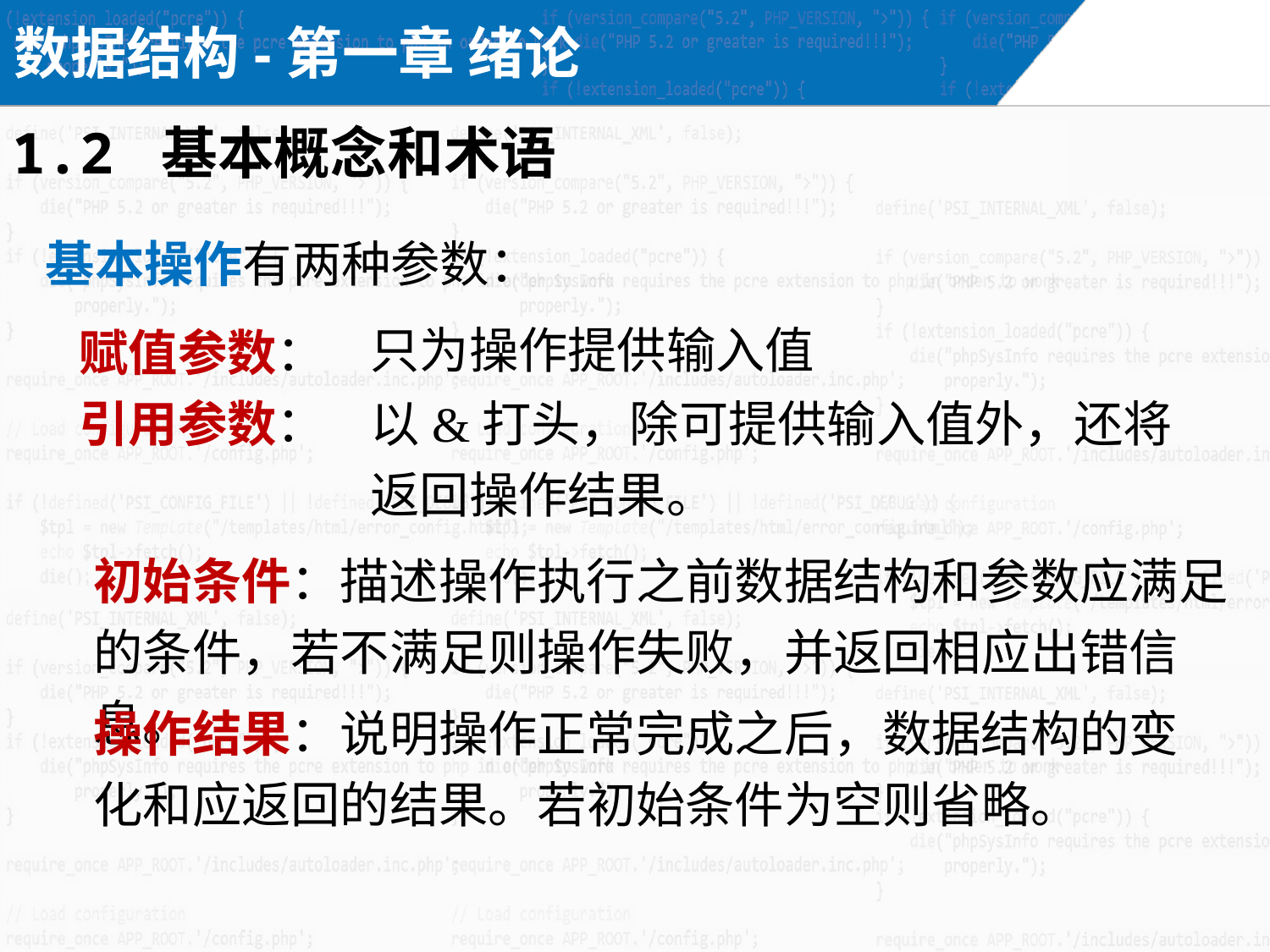

数据结构-第一章 绪论
1.2 基本概念和术语
基本操作有两种参数：
  赋值参数：
  引用参数：
只为操作提供输入值
以&打头，除可提供输入值外，还将返回操作结果。
初始条件：描述操作执行之前数据结构和参数应满足的条件，若不满足则操作失败，并返回相应出错信息。
操作结果：说明操作正常完成之后，数据结构的变化和应返回的结果。若初始条件为空则省略。